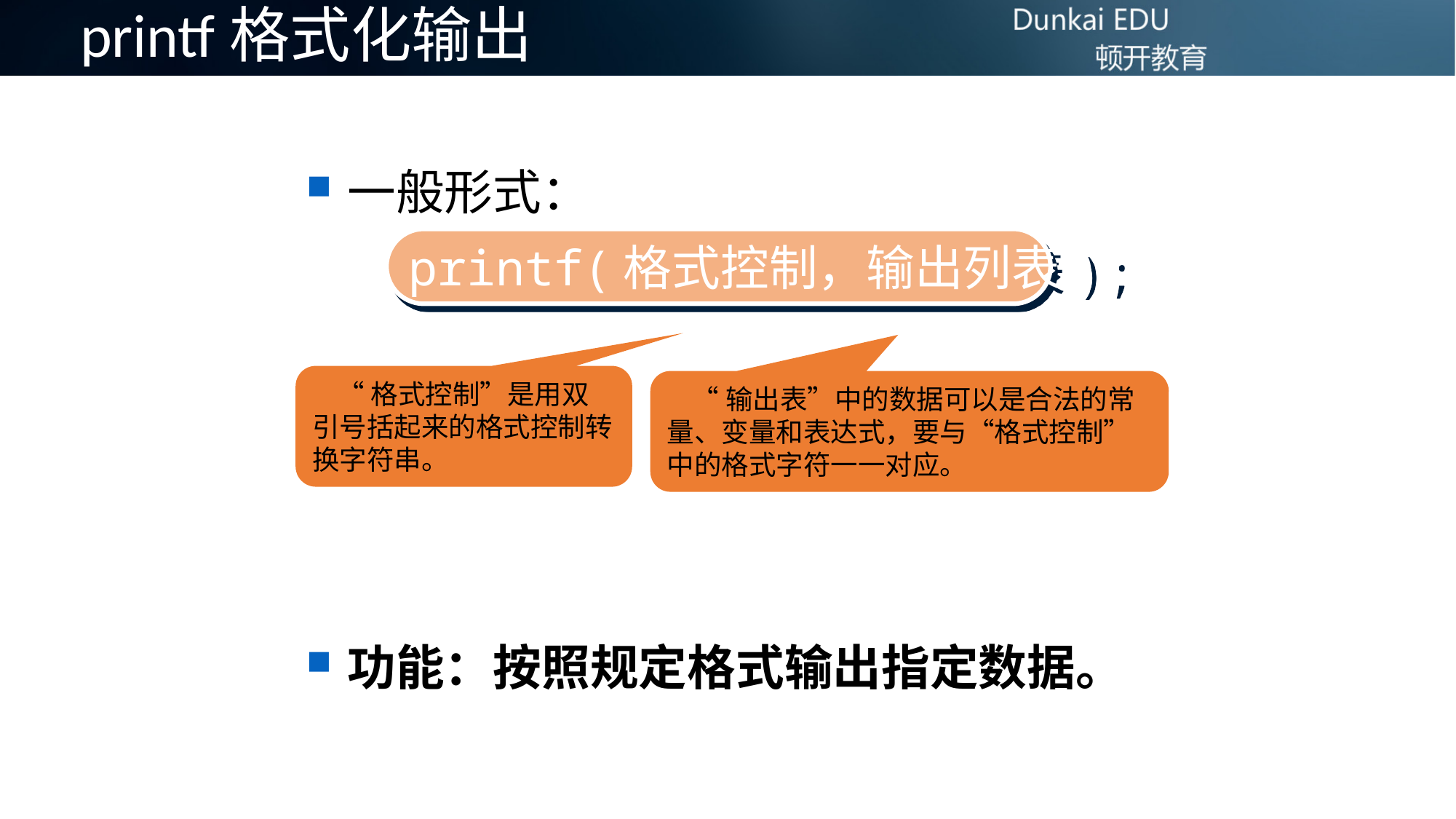

# printf格式化输出
一般形式：

功能：按照规定格式输出指定数据。
printf(格式控制，输出列表);
    “格式控制”是用双引号括起来的格式控制转换字符串。
    “输出表”中的数据可以是合法的常量、变量和表达式，要与“格式控制”中的格式字符一一对应。